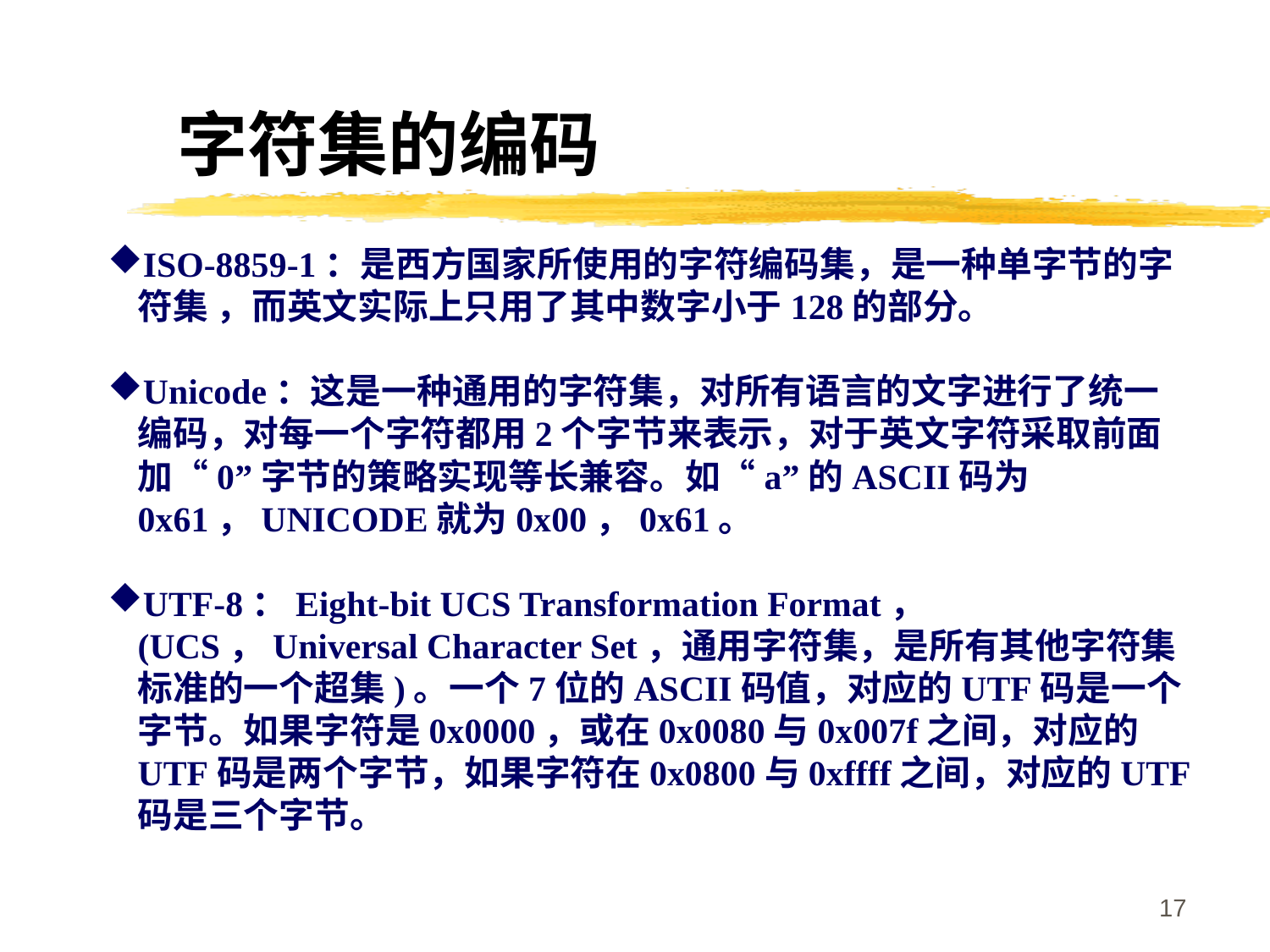

字符集的编码
ISO-8859-1：是西方国家所使用的字符编码集，是一种单字节的字符集 ，而英文实际上只用了其中数字小于128的部分。

Unicode：这是一种通用的字符集，对所有语言的文字进行了统一编码，对每一个字符都用2个字节来表示，对于英文字符采取前面加“0”字节的策略实现等长兼容。如“a”的ASCII码为0x61，UNICODE就为0x00，0x61。

UTF-8：Eight-bit UCS Transformation Format，(UCS，Universal Character Set，通用字符集，是所有其他字符集标准的一个超集)。一个7位的ASCII码值，对应的UTF码是一个字节。如果字符是0x0000，或在0x0080与0x007f之间，对应的UTF码是两个字节，如果字符在0x0800与0xffff之间，对应的UTF码是三个字节。
17